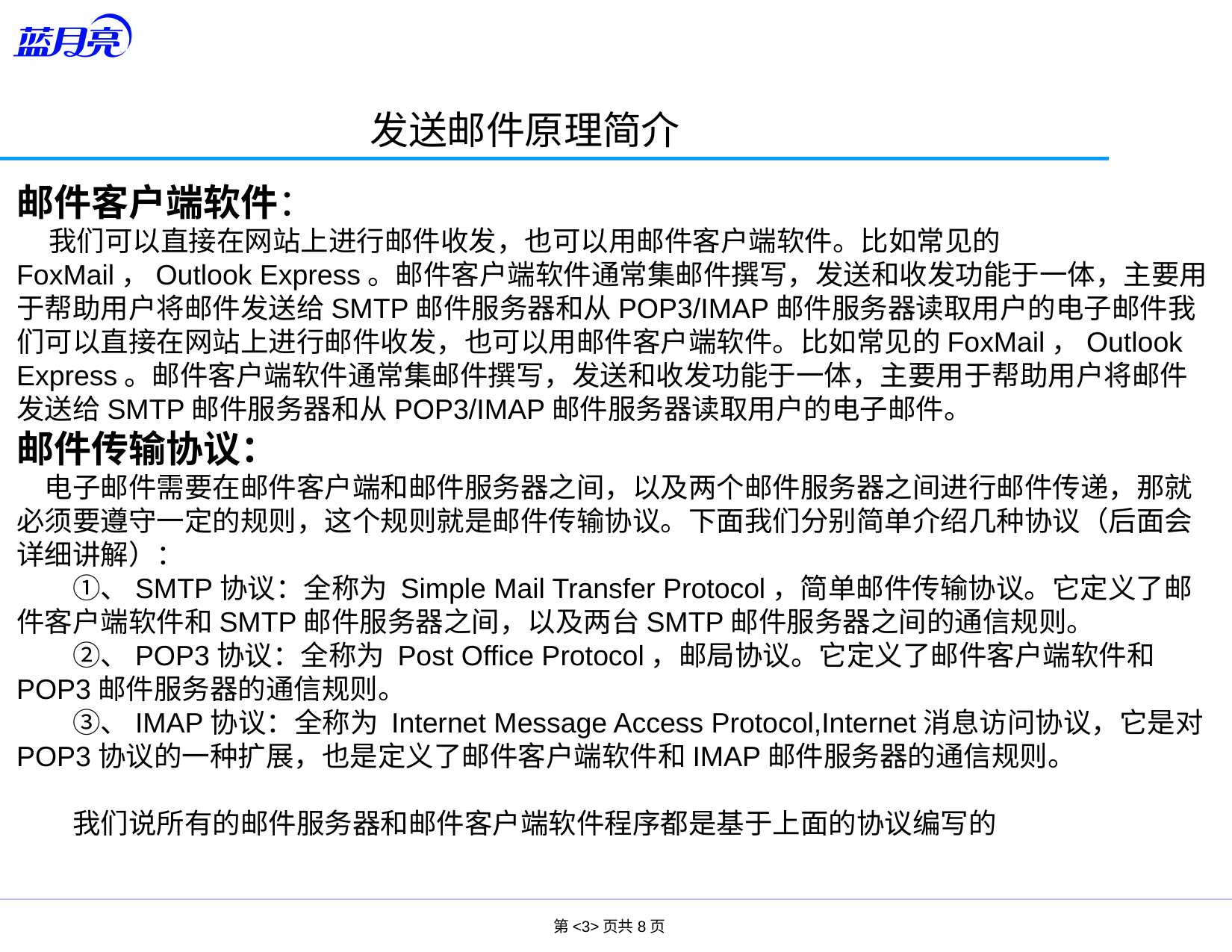

发送邮件原理简介
邮件客户端软件：
    我们可以直接在网站上进行邮件收发，也可以用邮件客户端软件。比如常见的FoxMail，Outlook Express。邮件客户端软件通常集邮件撰写，发送和收发功能于一体，主要用于帮助用户将邮件发送给SMTP邮件服务器和从POP3/IMAP邮件服务器读取用户的电子邮件我们可以直接在网站上进行邮件收发，也可以用邮件客户端软件。比如常见的FoxMail，Outlook Express。邮件客户端软件通常集邮件撰写，发送和收发功能于一体，主要用于帮助用户将邮件发送给SMTP邮件服务器和从POP3/IMAP邮件服务器读取用户的电子邮件。
邮件传输协议：
　电子邮件需要在邮件客户端和邮件服务器之间，以及两个邮件服务器之间进行邮件传递，那就必须要遵守一定的规则，这个规则就是邮件传输协议。下面我们分别简单介绍几种协议（后面会详细讲解）：
　　①、SMTP协议：全称为 Simple Mail Transfer Protocol，简单邮件传输协议。它定义了邮件客户端软件和SMTP邮件服务器之间，以及两台SMTP邮件服务器之间的通信规则。
　　②、POP3协议：全称为 Post Office Protocol，邮局协议。它定义了邮件客户端软件和POP3邮件服务器的通信规则。
　　③、IMAP协议：全称为 Internet Message Access Protocol,Internet消息访问协议，它是对POP3协议的一种扩展，也是定义了邮件客户端软件和IMAP邮件服务器的通信规则。

　　我们说所有的邮件服务器和邮件客户端软件程序都是基于上面的协议编写的

第<3>页共8页